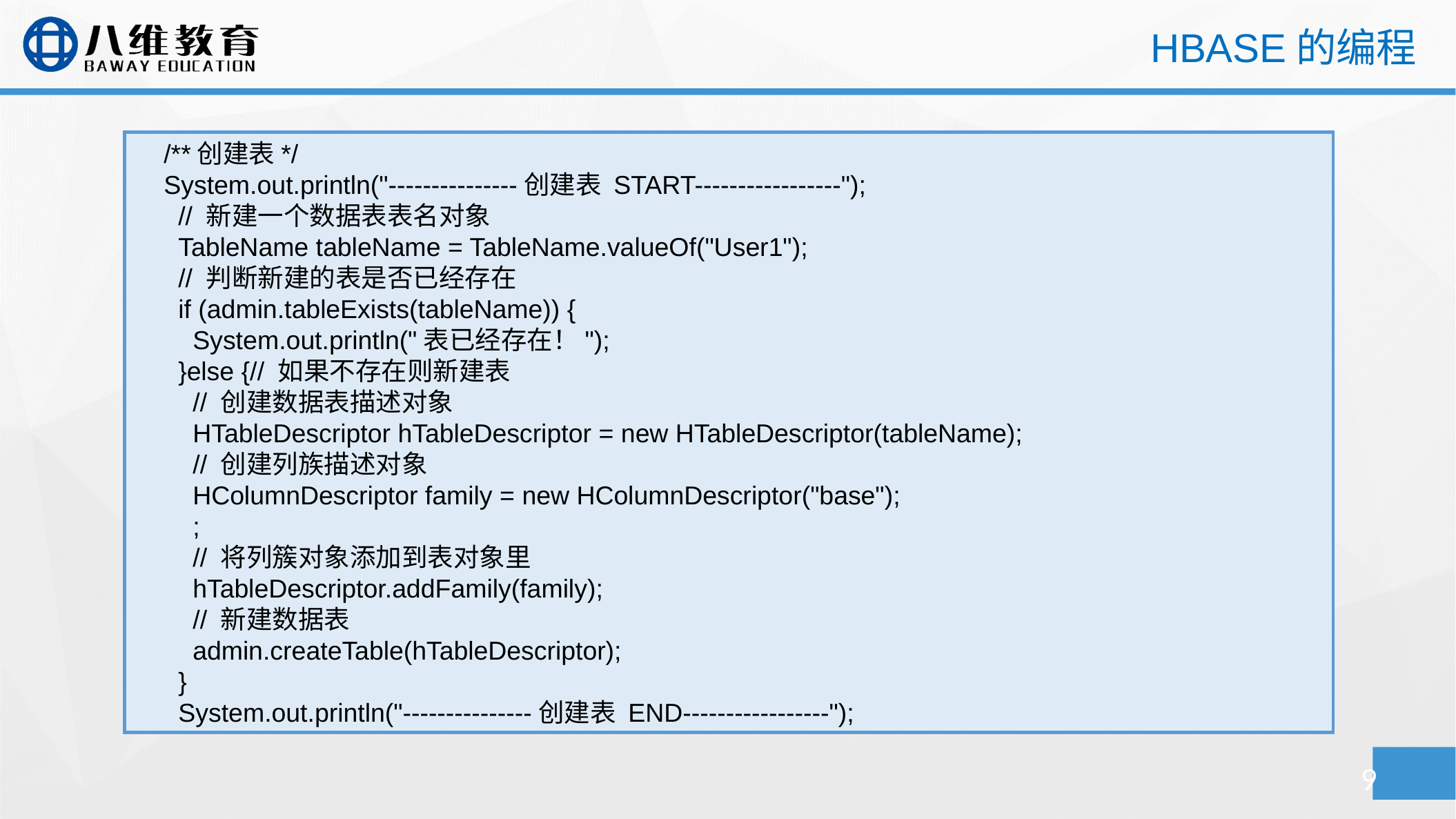

HBASE的编程
    /**创建表*/
    System.out.println("---------------创建表 START-----------------");
      // 新建一个数据表表名对象
      TableName tableName = TableName.valueOf("User1");
      // 判断新建的表是否已经存在
      if (admin.tableExists(tableName)) {
        System.out.println("表已经存在！");
      }else {// 如果不存在则新建表
        // 创建数据表描述对象
        HTableDescriptor hTableDescriptor = new HTableDescriptor(tableName);
        // 创建列族描述对象
        HColumnDescriptor family = new HColumnDescriptor("base");
        ;
        // 将列簇对象添加到表对象里
        hTableDescriptor.addFamily(family);
        // 新建数据表
        admin.createTable(hTableDescriptor);
      }
      System.out.println("---------------创建表 END-----------------");